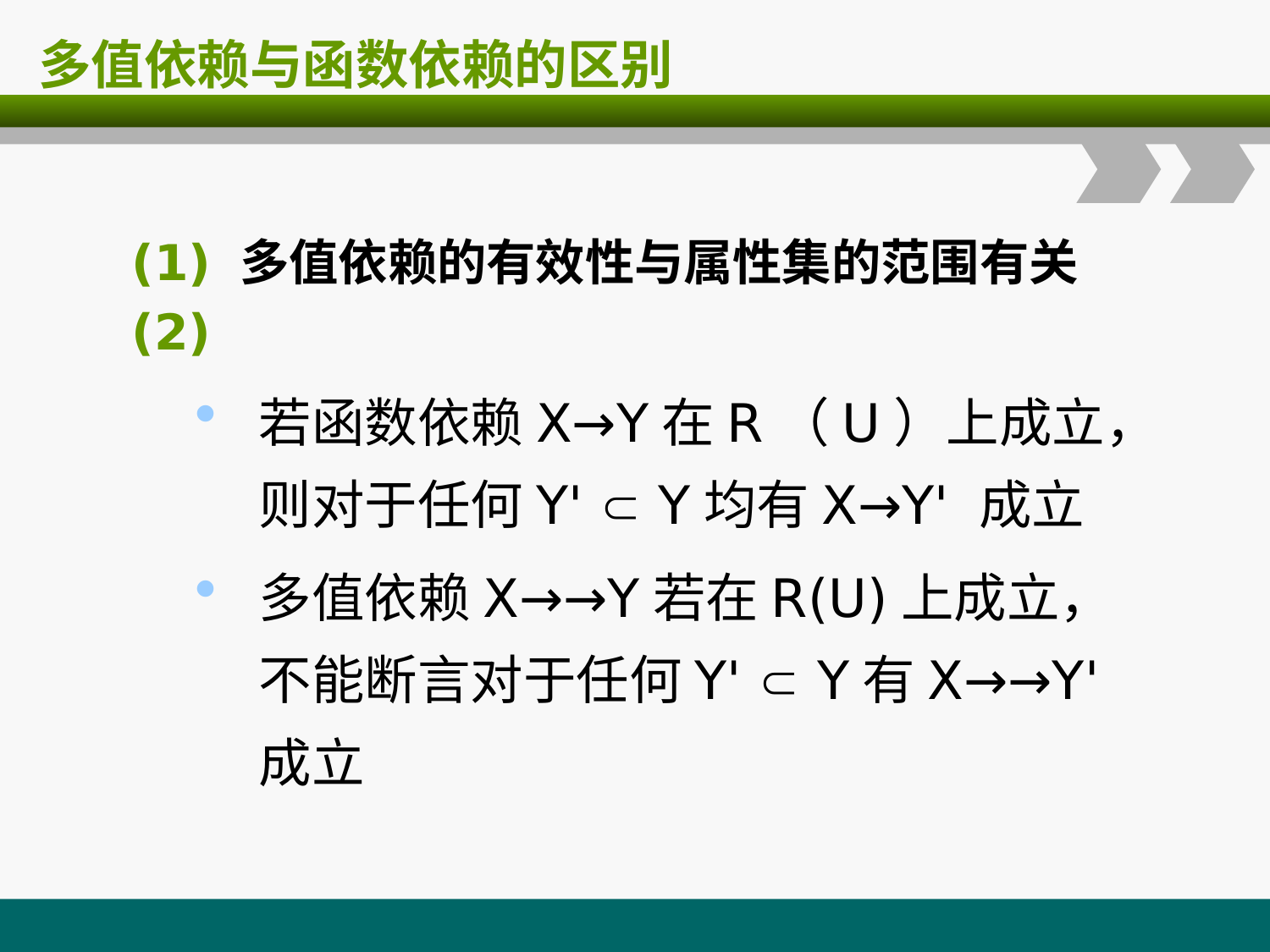

# 多值依赖与函数依赖的区别
(1) 多值依赖的有效性与属性集的范围有关
(2)
若函数依赖X→Y在R（U）上成立，则对于任何Y' ⊂ Y均有X→Y' 成立
多值依赖X→→Y若在R(U)上成立，不能断言对于任何Y' ⊂ Y有X→→Y' 成立